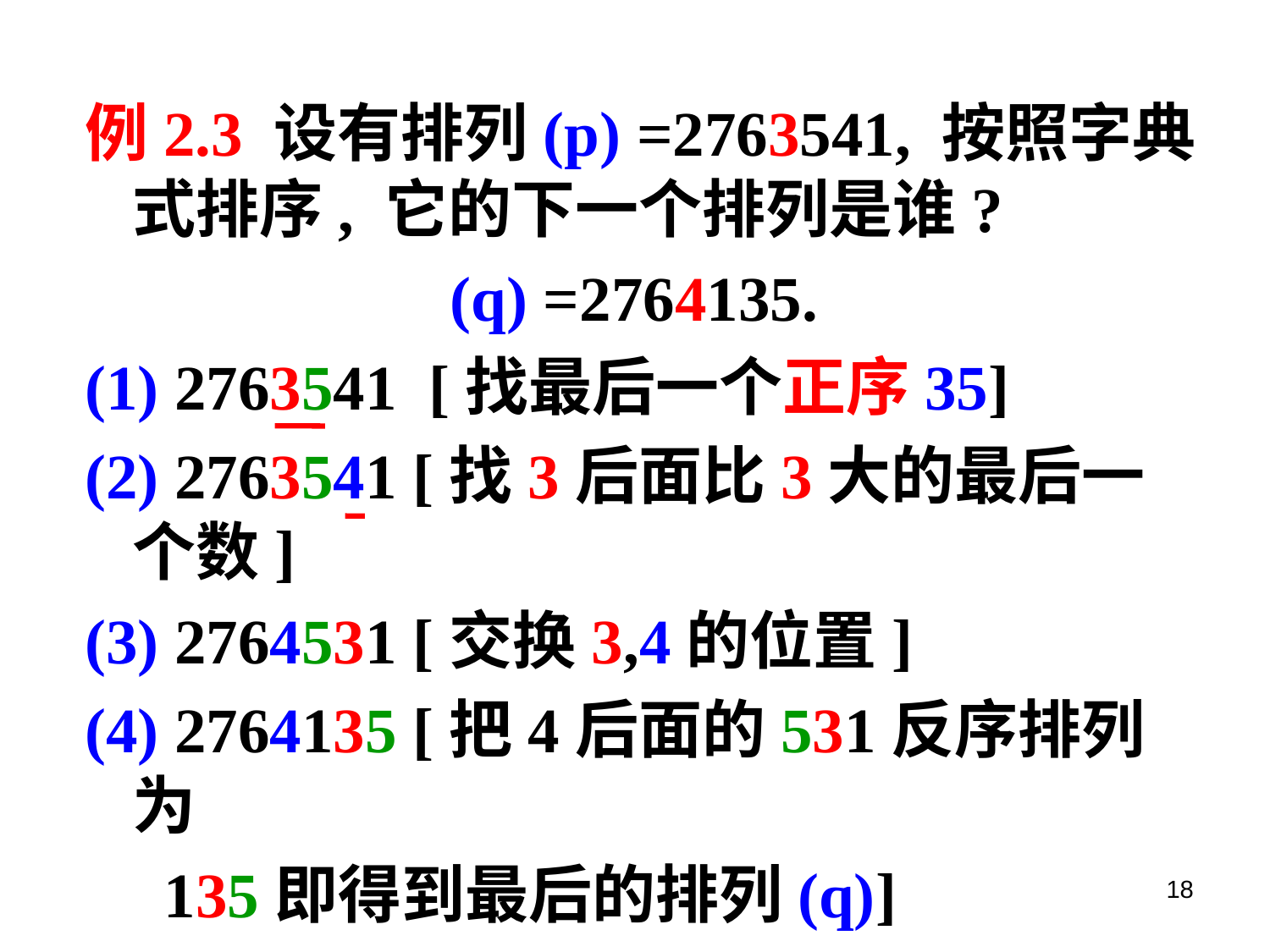

例2.3 设有排列(p) =2763541, 按照字典式排序, 它的下一个排列是谁?
                       (q) =2764135.
(1) 2763541  [找最后一个正序35]
(2) 2763541 [找3后面比3大的最后一个数]
(3) 2764531 [交换3,4的位置]
(4) 2764135 [把4后面的531反序排列为
     135即得到最后的排列(q)]

18